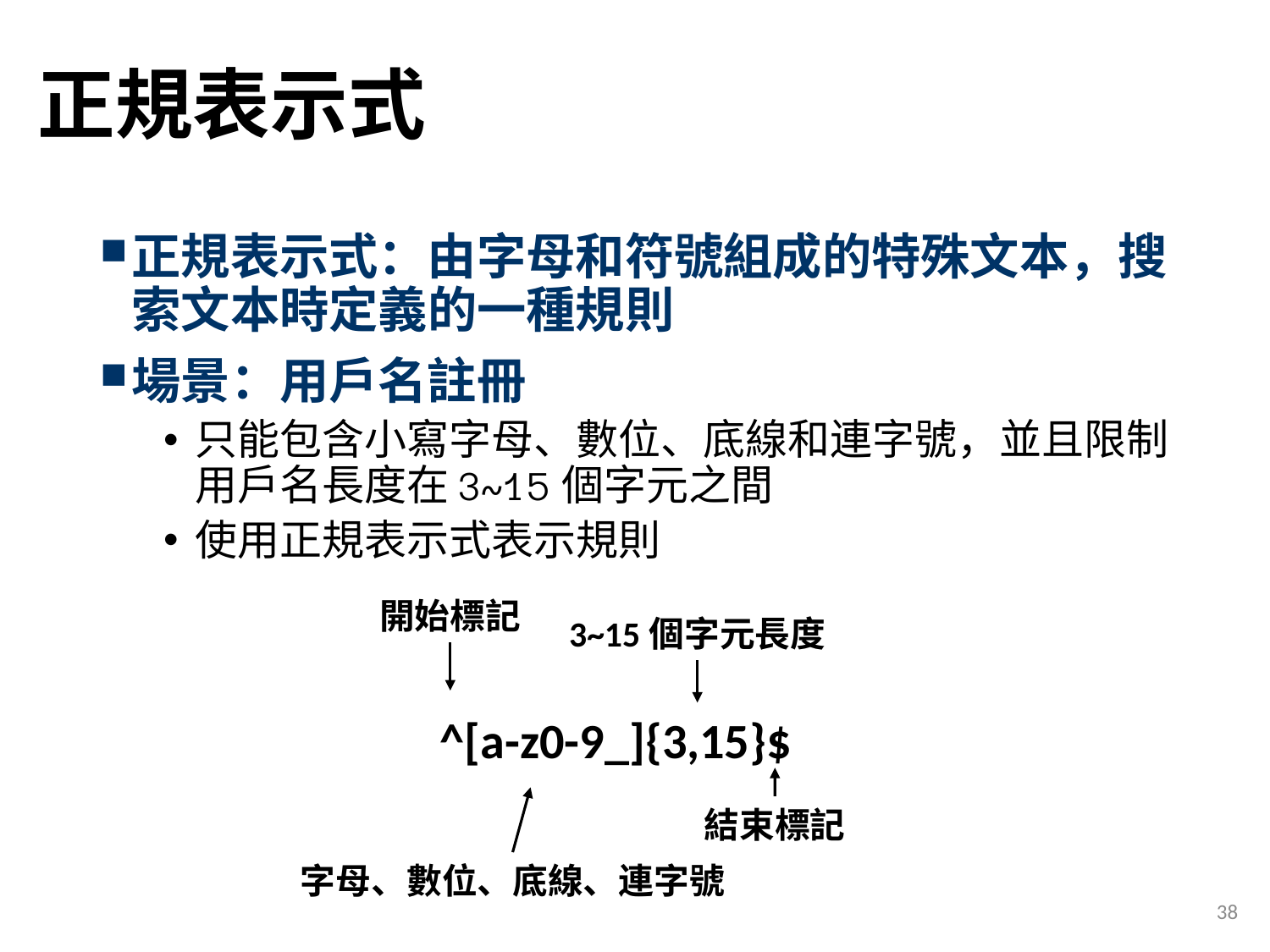

# 正規表示式
正規表示式：由字母和符號組成的特殊文本，搜索文本時定義的一種規則
場景：用戶名註冊
只能包含小寫字母、數位、底線和連字號，並且限制用戶名長度在3~15個字元之間
使用正規表示式表示規則

開始標記
3~15個字元長度
^[a-z0-9_]{3,15}$
結束標記
字母、數位、底線、連字號
38